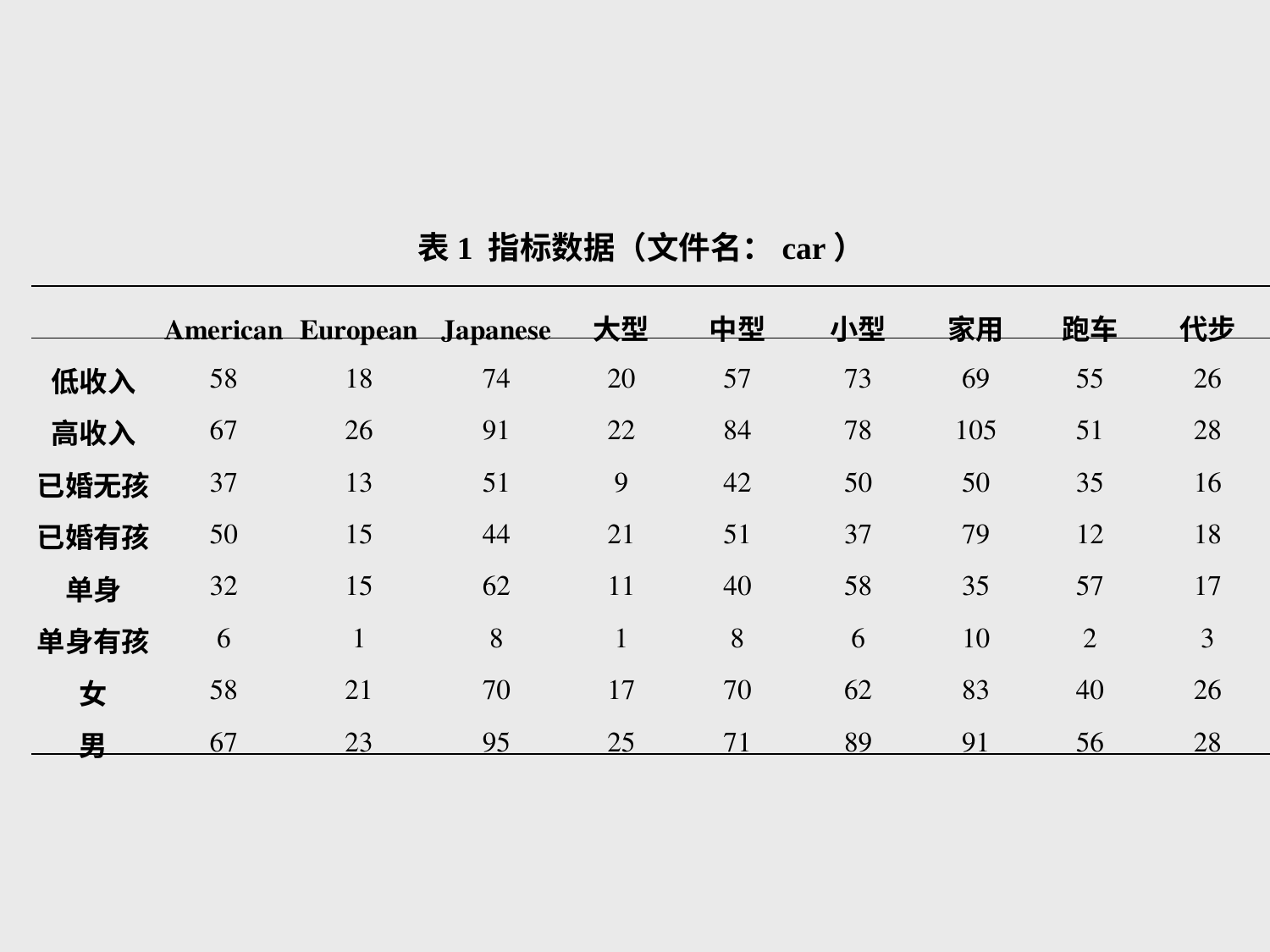

表1 指标数据（文件名：car）
|  | American | European | Japanese | 大型 | 中型 | 小型 | 家用 | 跑车 | 代步 |
| --- | --- | --- | --- | --- | --- | --- | --- | --- | --- |
| 低收入 | 58 | 18 | 74 | 20 | 57 | 73 | 69 | 55 | 26 |
| 高收入 | 67 | 26 | 91 | 22 | 84 | 78 | 105 | 51 | 28 |
| 已婚无孩 | 37 | 13 | 51 | 9 | 42 | 50 | 50 | 35 | 16 |
| 已婚有孩 | 50 | 15 | 44 | 21 | 51 | 37 | 79 | 12 | 18 |
| 单身 | 32 | 15 | 62 | 11 | 40 | 58 | 35 | 57 | 17 |
| 单身有孩 | 6 | 1 | 8 | 1 | 8 | 6 | 10 | 2 | 3 |
| 女 | 58 | 21 | 70 | 17 | 70 | 62 | 83 | 40 | 26 |
| 男 | 67 | 23 | 95 | 25 | 71 | 89 | 91 | 56 | 28 |